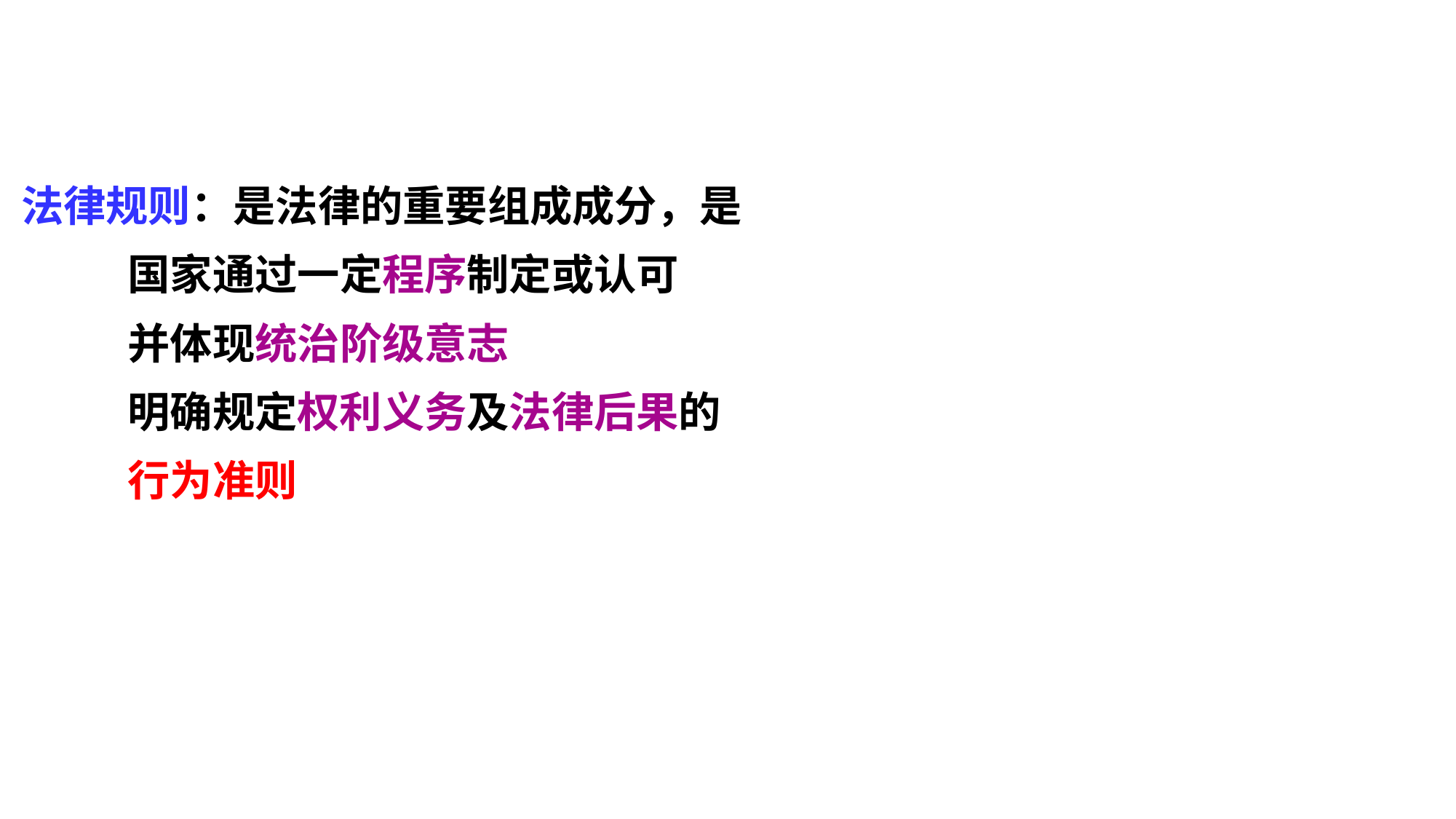

法律规则：是法律的重要组成成分，是
          国家通过一定程序制定或认可
          并体现统治阶级意志
          明确规定权利义务及法律后果的
          行为准则